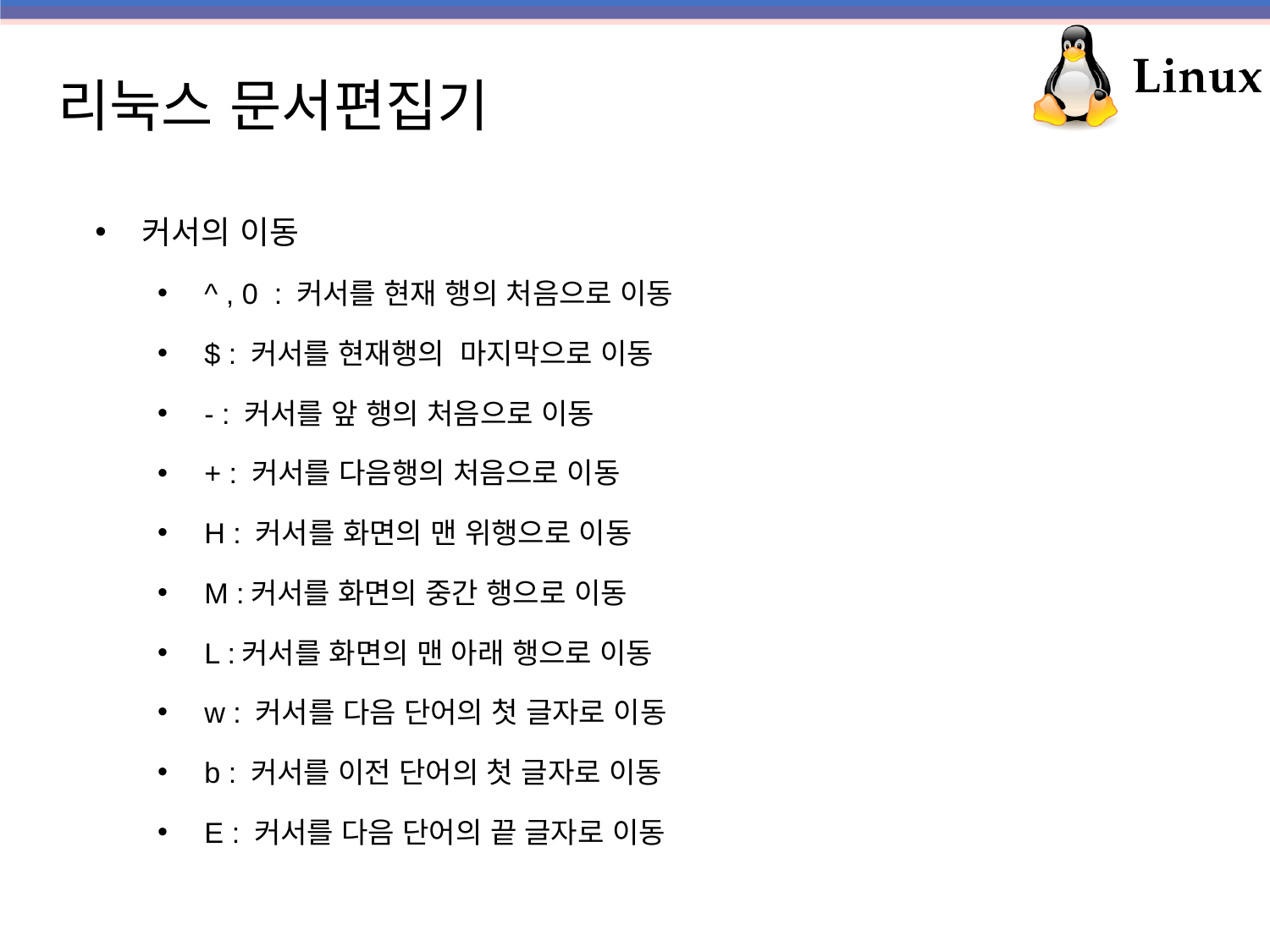

# 리눅스 문서편집기
커서의 이동
^ , 0  : 커서를 현재 행의 처음으로 이동
$ : 커서를 현재행의  마지막으로 이동
- : 커서를 앞 행의 처음으로 이동
+ : 커서를 다음행의 처음으로 이동
H : 커서를 화면의 맨 위행으로 이동
M :커서를 화면의 중간 행으로 이동
L :커서를 화면의 맨 아래 행으로 이동
w : 커서를 다음 단어의 첫 글자로 이동
b : 커서를 이전 단어의 첫 글자로 이동
E : 커서를 다음 단어의 끝 글자로 이동